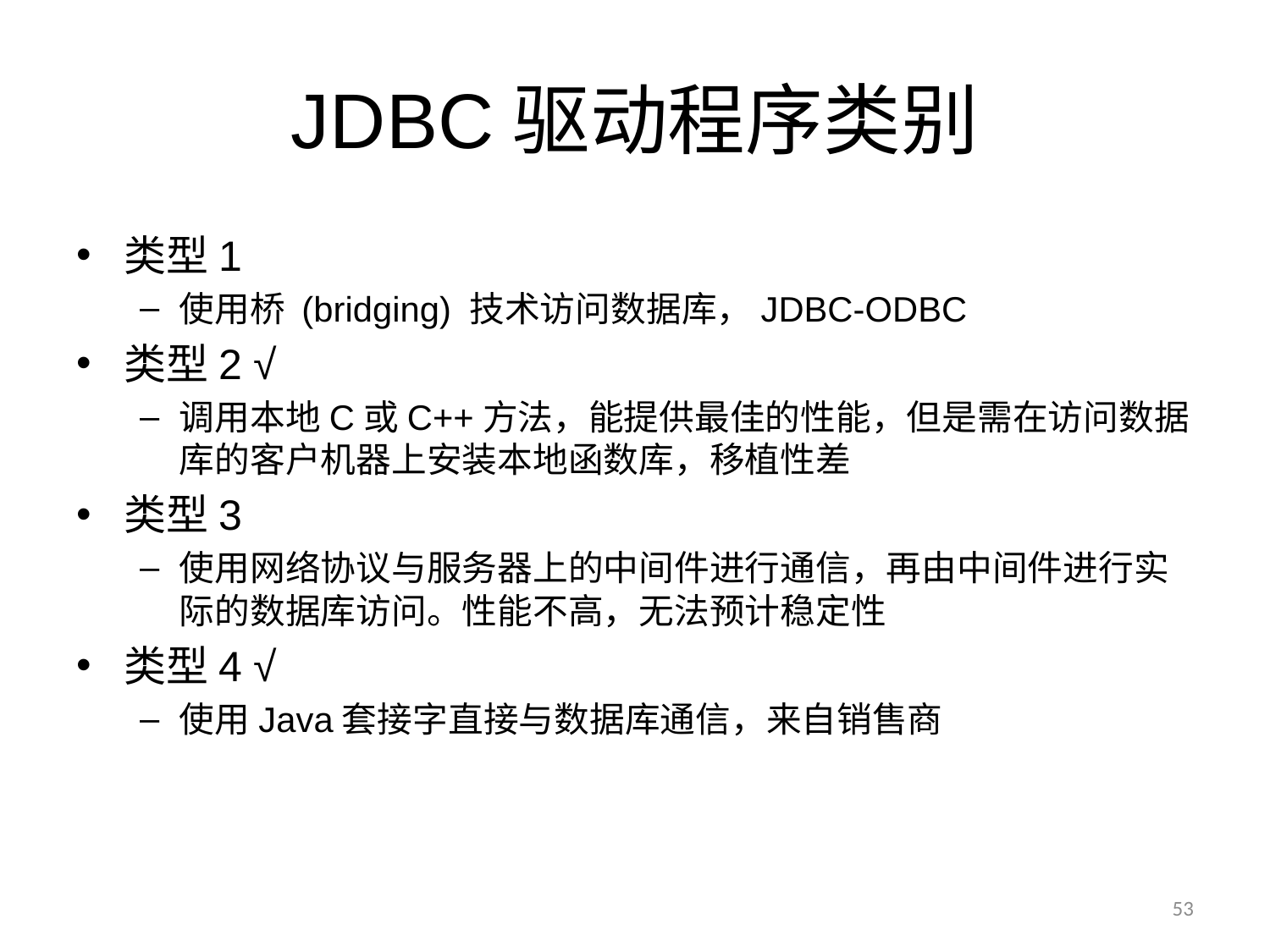

# JDBC驱动程序类别
类型1
使用桥 (bridging) 技术访问数据库，JDBC-ODBC
类型2 √
调用本地C或C++方法，能提供最佳的性能，但是需在访问数据库的客户机器上安装本地函数库，移植性差
类型3
使用网络协议与服务器上的中间件进行通信，再由中间件进行实际的数据库访问。性能不高，无法预计稳定性
类型4 √
使用Java套接字直接与数据库通信，来自销售商
53